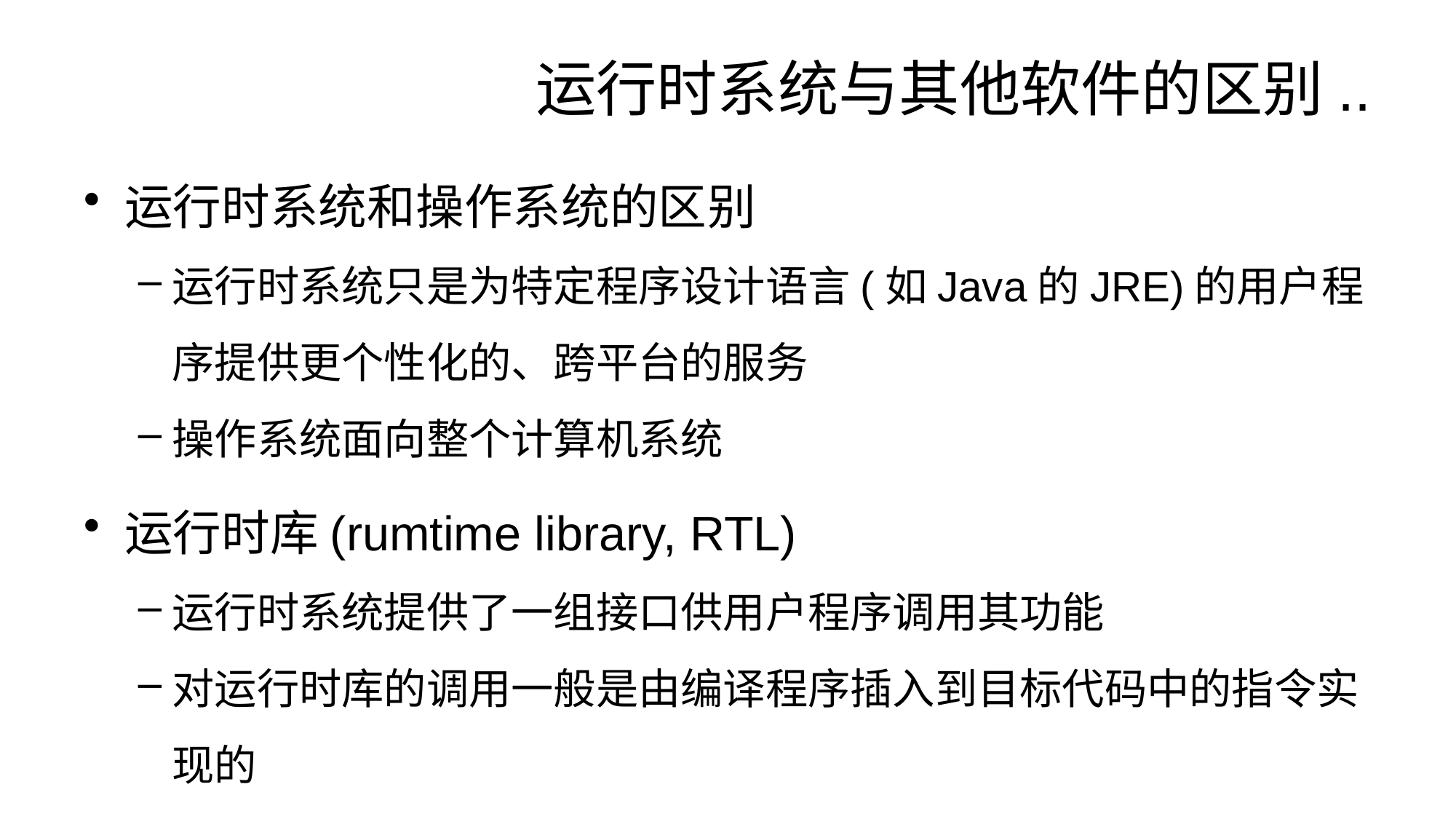

# 运行时系统与其他软件的区别..
运行时系统和操作系统的区别
运行时系统只是为特定程序设计语言(如Java的JRE)的用户程序提供更个性化的、跨平台的服务
操作系统面向整个计算机系统
运行时库(rumtime library, RTL)
运行时系统提供了一组接口供用户程序调用其功能
对运行时库的调用一般是由编译程序插入到目标代码中的指令实现的